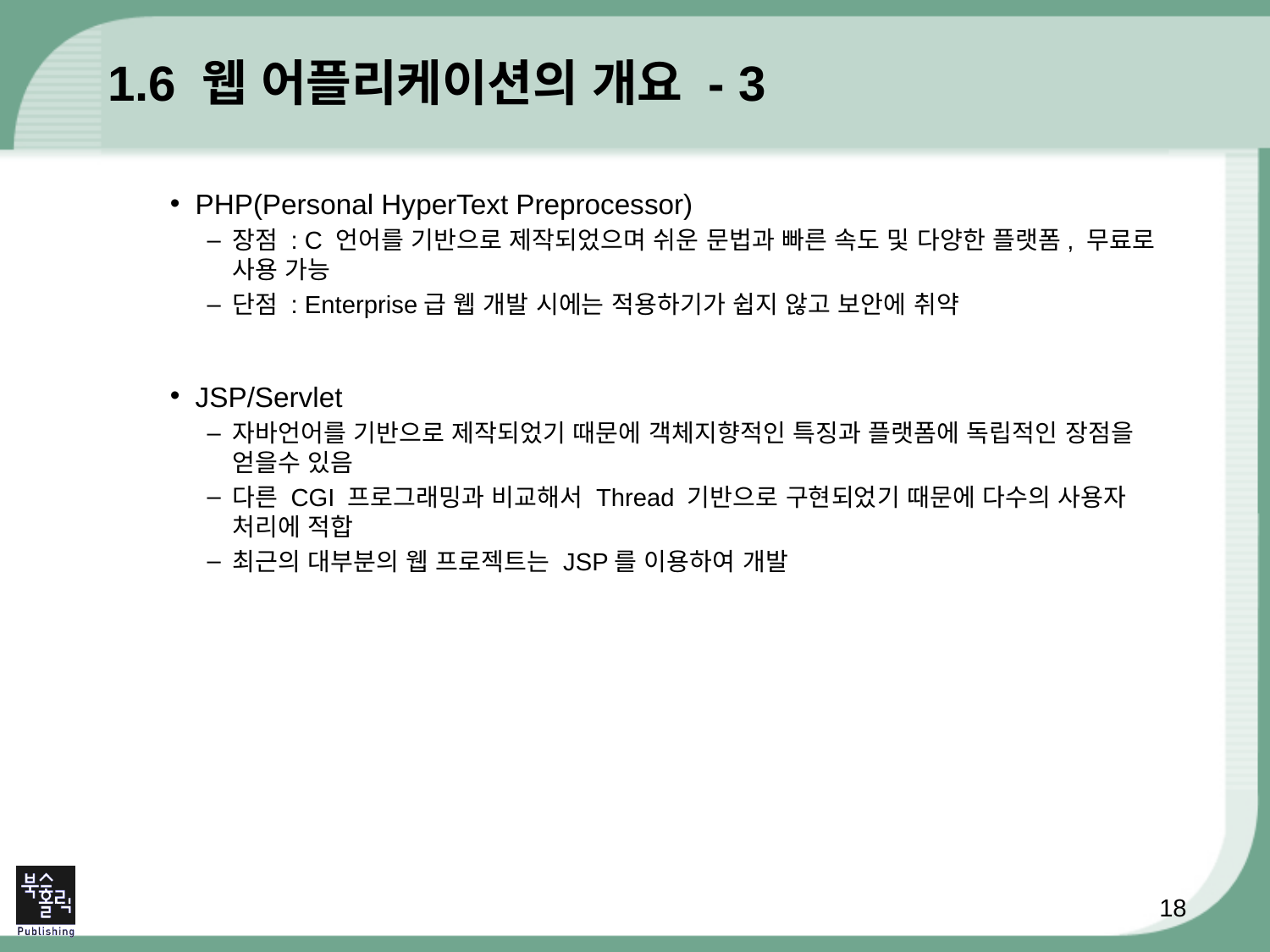

# 1.6 웹 어플리케이션의 개요 - 3
PHP(Personal HyperText Preprocessor)
장점 : C 언어를 기반으로 제작되었으며 쉬운 문법과 빠른 속도 및 다양한 플랫폼, 무료로 사용 가능
단점 : Enterprise급 웹 개발 시에는 적용하기가 쉽지 않고 보안에 취약

JSP/Servlet
자바언어를 기반으로 제작되었기 때문에 객체지향적인 특징과 플랫폼에 독립적인 장점을 얻을수 있음
다른 CGI 프로그래밍과 비교해서 Thread 기반으로 구현되었기 때문에 다수의 사용자 처리에 적합
최근의 대부분의 웹 프로젝트는 JSP를 이용하여 개발
18